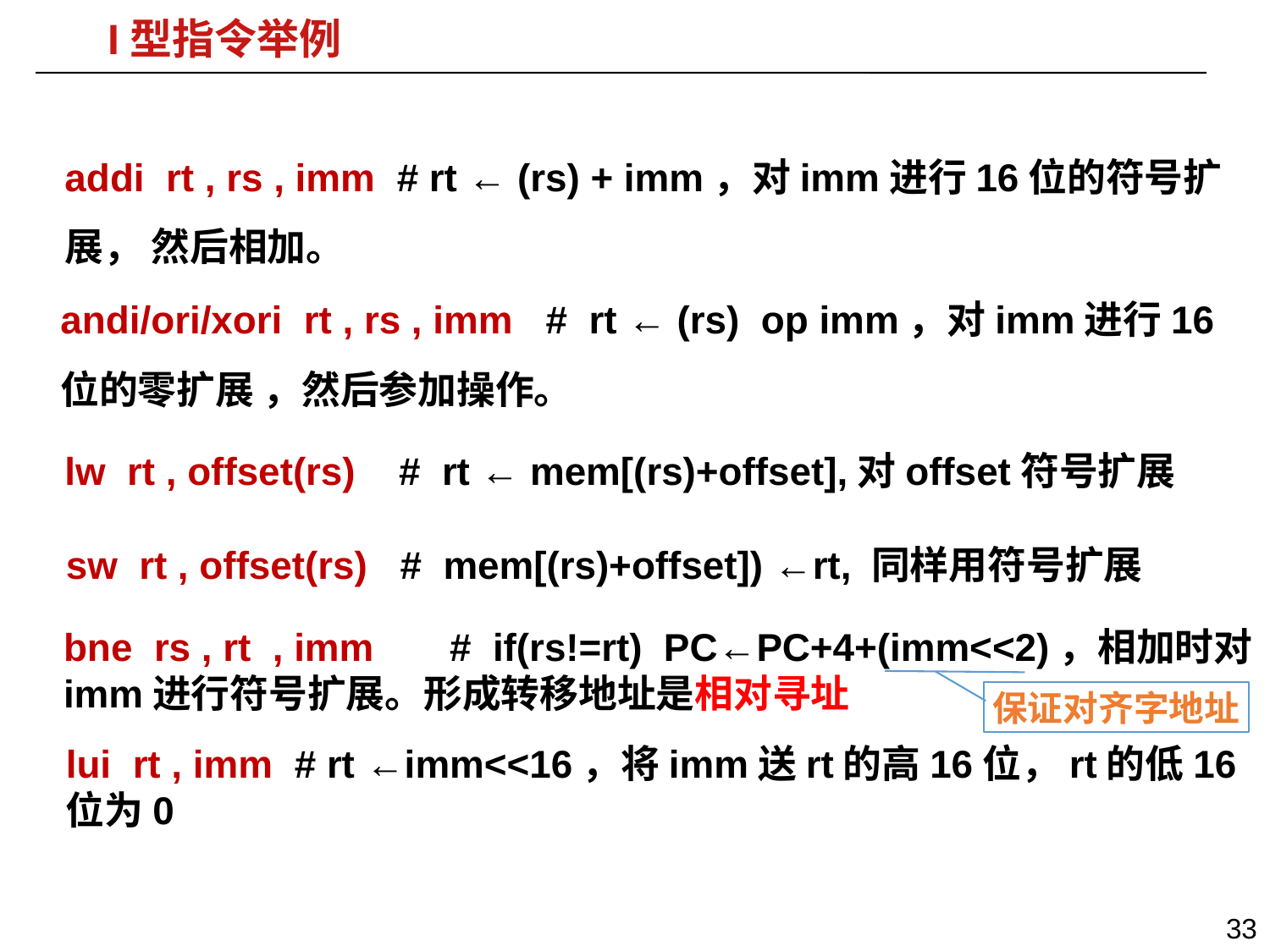

# I型指令举例
addi  rt , rs , imm  # rt ← (rs) + imm，对imm进行16位的符号扩展， 然后相加。
andi/ori/xori  rt , rs , imm   #  rt ← (rs)  op imm，对imm进行16位的零扩展 ，然后参加操作。
lw  rt , offset(rs)    #  rt ← mem[(rs)+offset],对offset符号扩展
sw  rt , offset(rs)   #  mem[(rs)+offset]) ←rt, 同样用符号扩展
bne  rs , rt  , imm       #  if(rs!=rt)  PC←PC+4+(imm<<2)，相加时对imm进行符号扩展。形成转移地址是相对寻址
保证对齐字地址
lui  rt , imm  # rt ←imm<<16，将imm送rt的高16位，rt的低16位为0